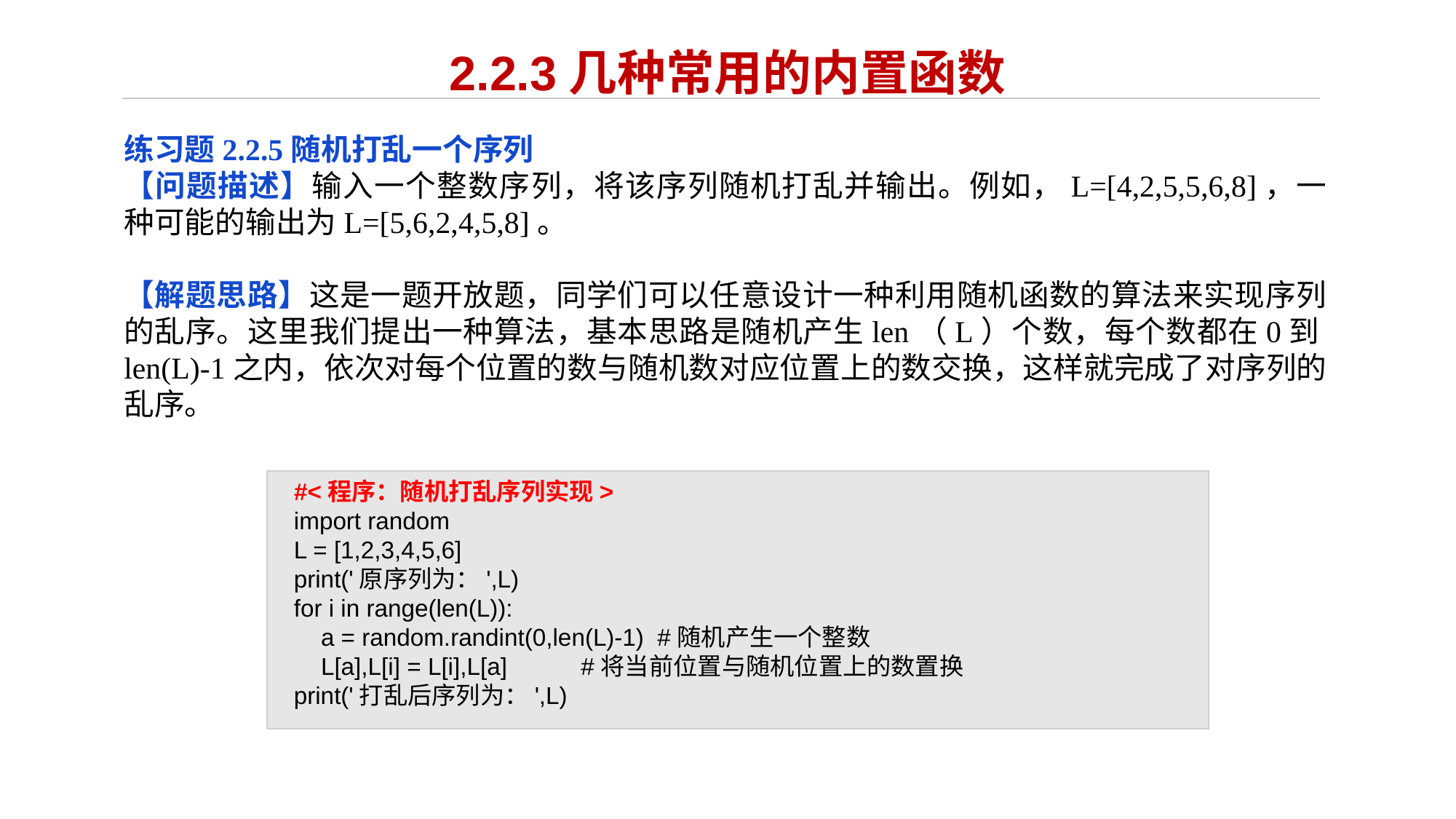

# 2.2.3几种常用的内置函数
练习题2.2.5随机打乱一个序列
【问题描述】输入一个整数序列，将该序列随机打乱并输出。例如，L=[4,2,5,5,6,8]，一种可能的输出为L=[5,6,2,4,5,8]。

【解题思路】这是一题开放题，同学们可以任意设计一种利用随机函数的算法来实现序列的乱序。这里我们提出一种算法，基本思路是随机产生len（L）个数，每个数都在0到len(L)-1之内，依次对每个位置的数与随机数对应位置上的数交换，这样就完成了对序列的乱序。
#<程序：随机打乱序列实现>
import random
L = [1,2,3,4,5,6]
print('原序列为：',L)
for i in range(len(L)):
    a = random.randint(0,len(L)-1)  #随机产生一个整数
    L[a],L[i] = L[i],L[a]           #将当前位置与随机位置上的数置换
print('打乱后序列为：',L)